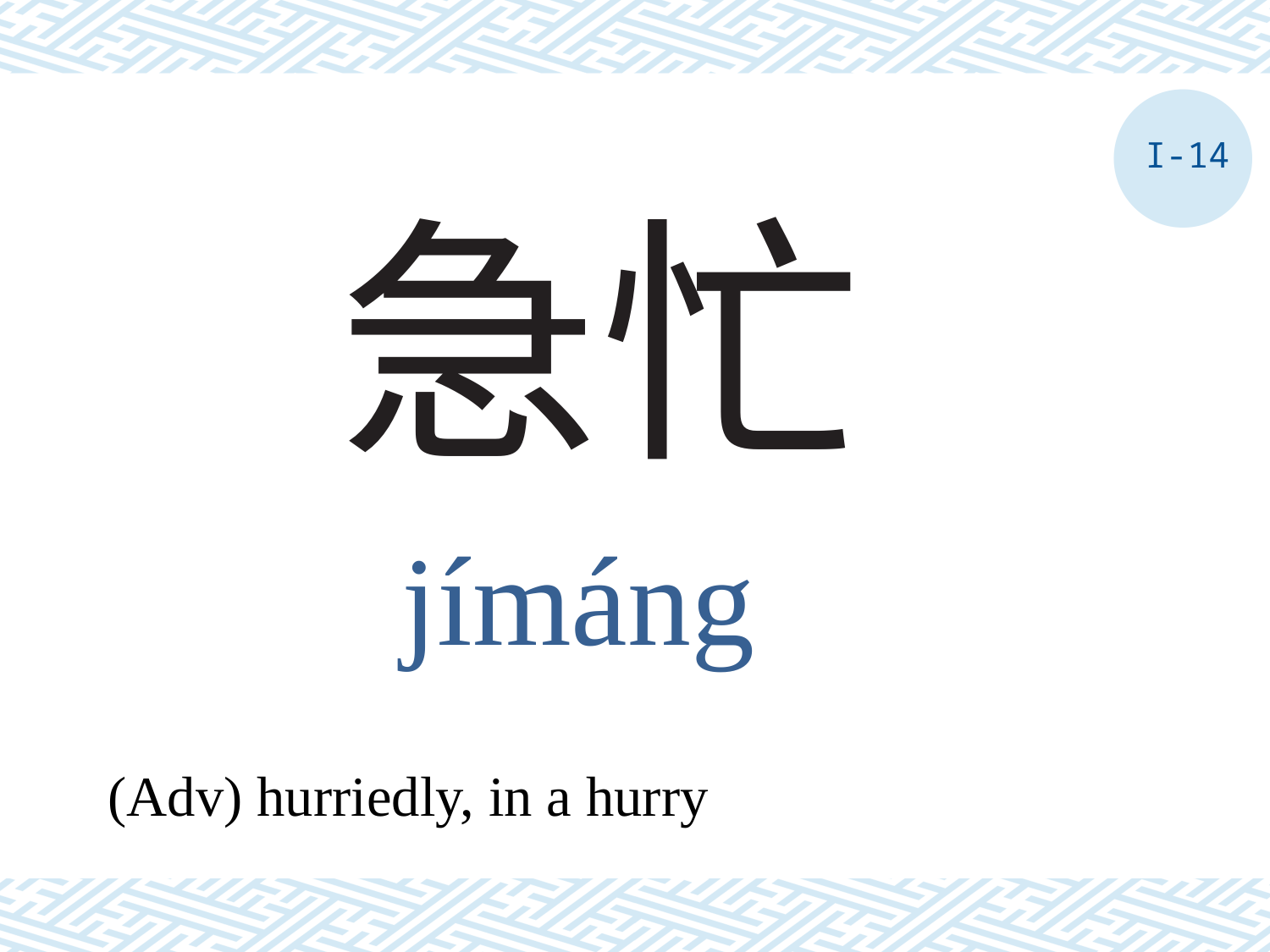

I-14

# 急忙
jímáng
(Adv) hurriedly, in a hurry